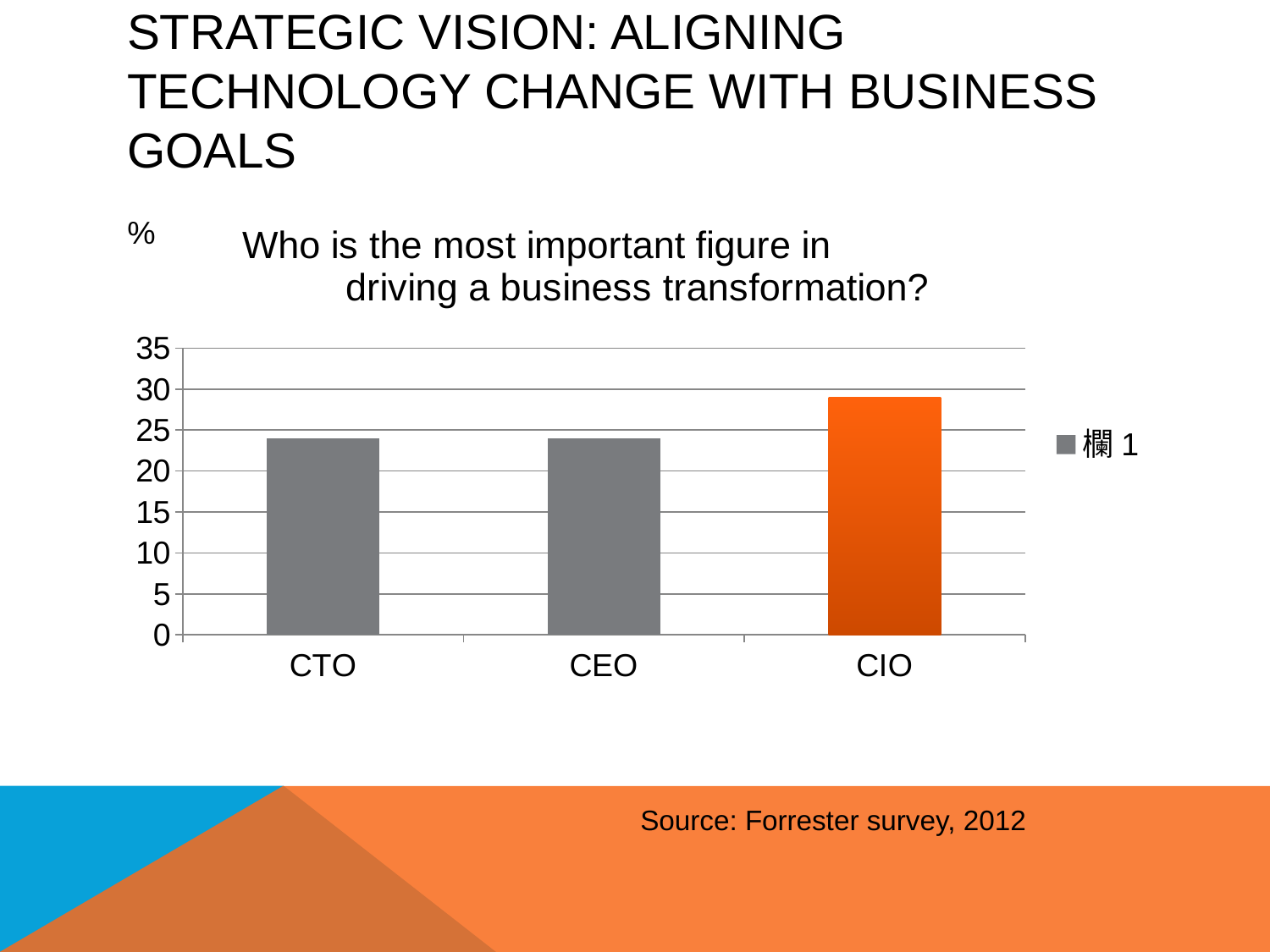

# Strategic vision: aligning technology change with business goals

### Chart: Who is the most important figure in                    driving a business transformation?

| Category | 欄1 |
|---|---|
| CTO | 24.0 |
| CEO | 24.0 |
| CIO | 29.0 |

%
Source: Forrester survey, 2012